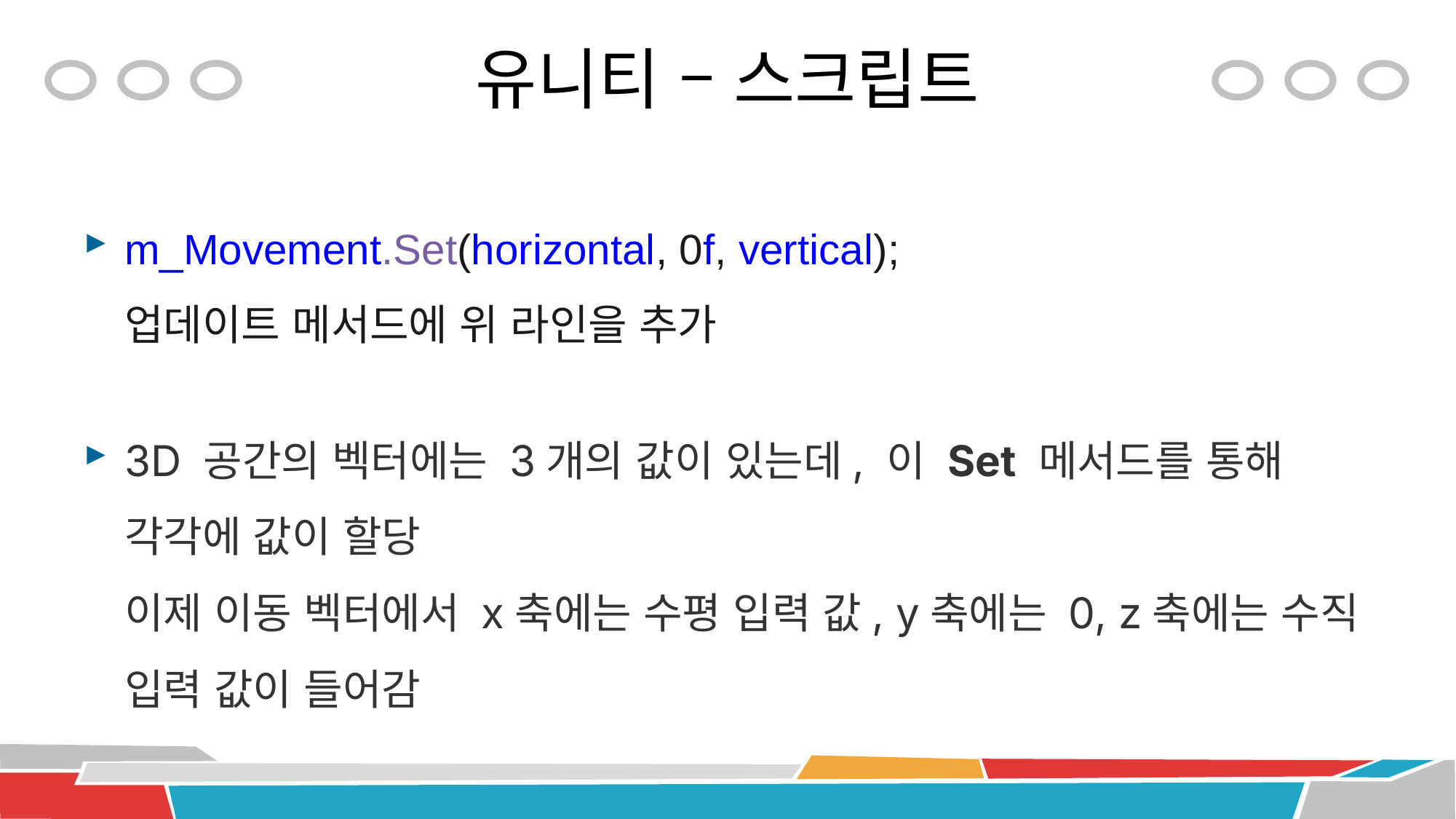

# 유니티 – 스크립트
m_Movement.Set(horizontal, 0f, vertical);
업데이트 메서드에 위 라인을 추가
3D 공간의 벡터에는 3개의 값이 있는데, 이 Set 메서드를 통해 각각에 값이 할당
이제 이동 벡터에서 x축에는 수평 입력 값, y축에는 0, z축에는 수직 입력 값이 들어감